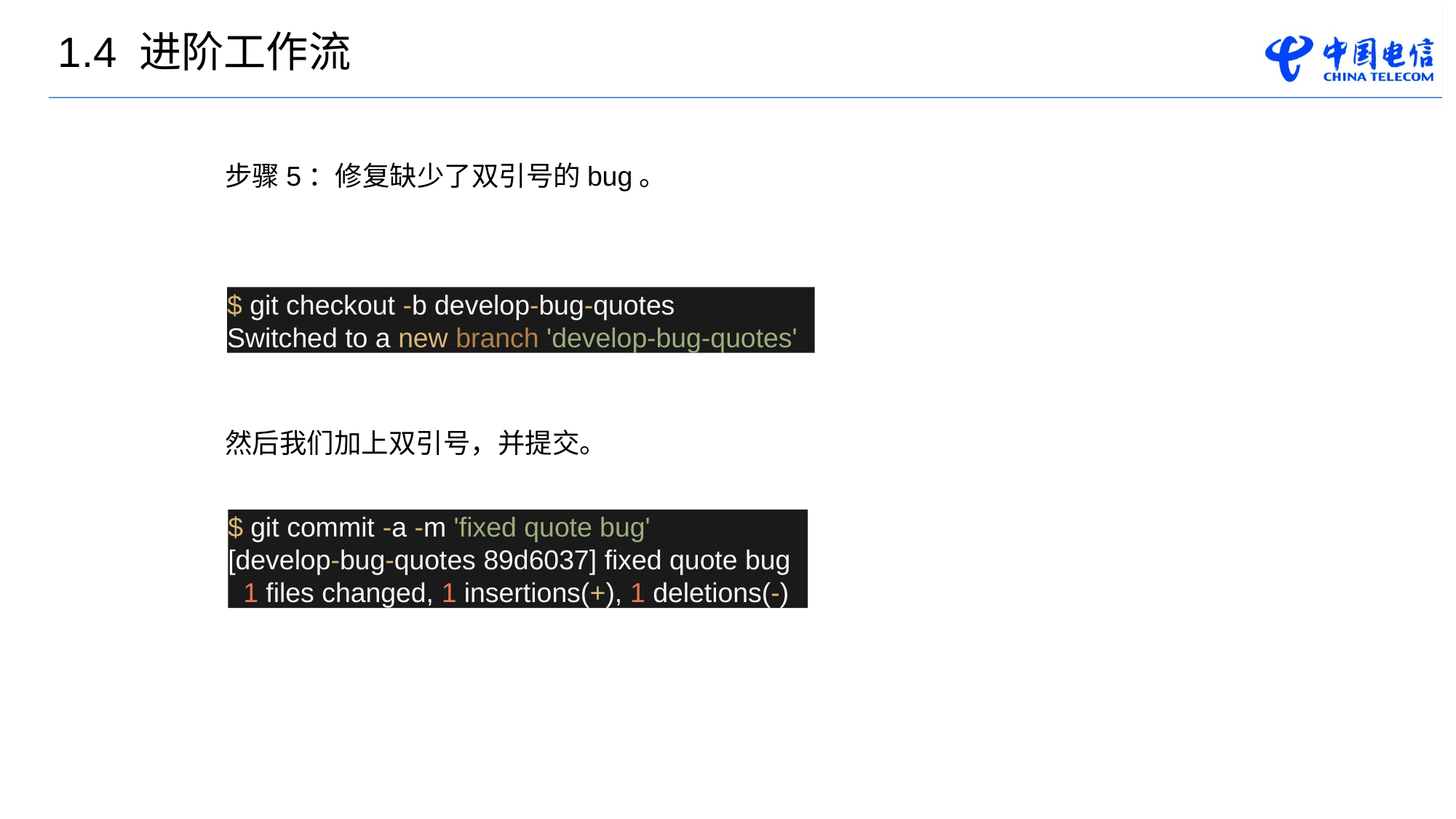

1.4 进阶工作流
步骤5：修复缺少了双引号的bug。
$ git checkout -b develop-bug-quotes
Switched to a new branch 'develop-bug-quotes'
然后我们加上双引号，并提交。
$ git commit -a -m 'fixed quote bug'
[develop-bug-quotes 89d6037] fixed quote bug
  1 files changed, 1 insertions(+), 1 deletions(-)